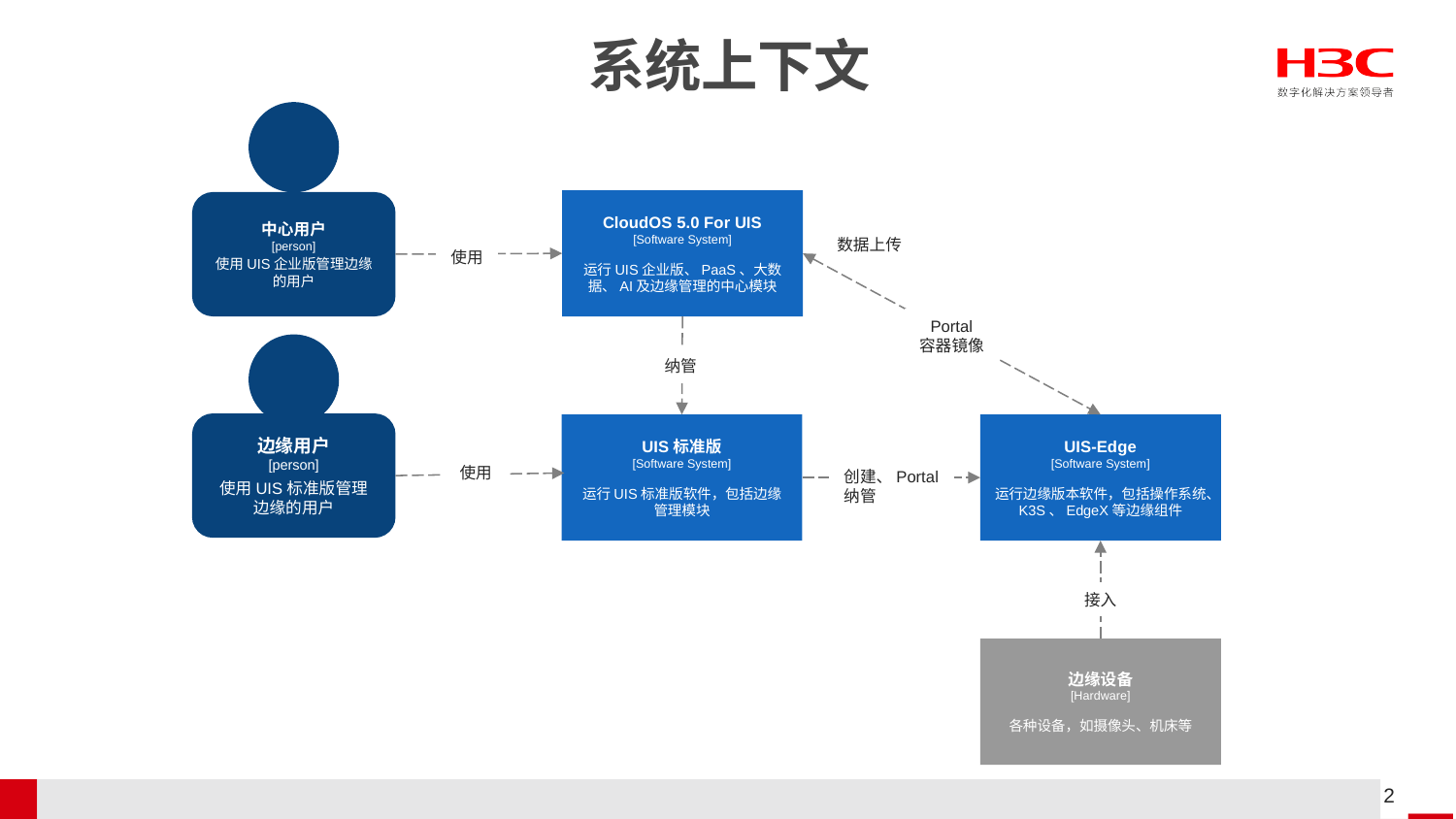

# 系统上下文

中心用户
[person]

使用UIS企业版管理边缘的用户
CloudOS 5.0 For UIS
[Software System]

运行UIS企业版、PaaS、大数据、AI及边缘管理的中心模块
数据上传
使用
Portal
容器镜像

边缘用户
[person]

使用UIS标准版管理边缘的用户
纳管
UIS标准版
[Software System]

运行UIS标准版软件，包括边缘管理模块
UIS-Edge
[Software System]

运行边缘版本软件，包括操作系统、K3S、EdgeX等边缘组件
使用
创建、Portal
纳管
接入
边缘设备
[Hardware]

各种设备，如摄像头、机床等